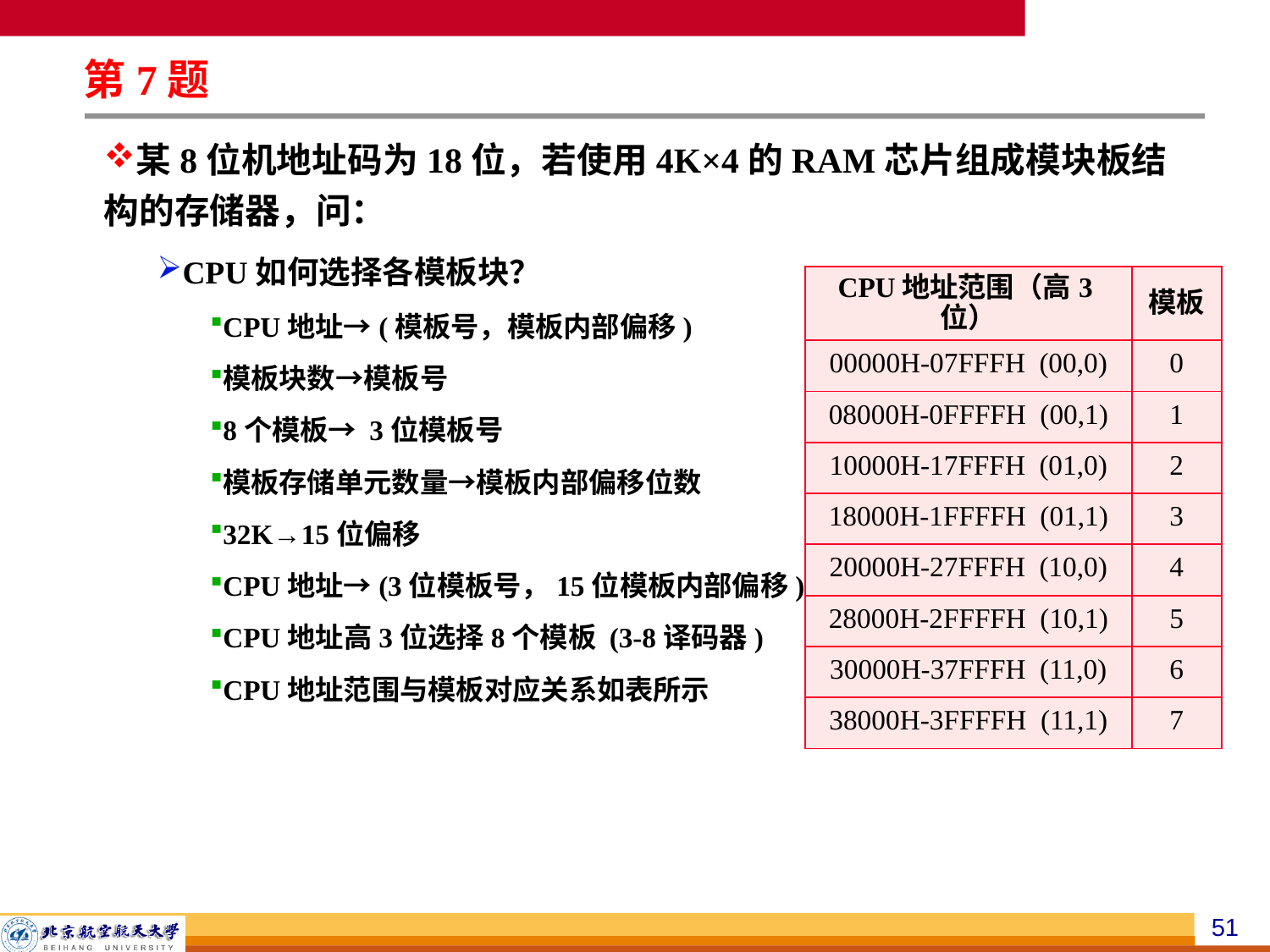

第7题
某8位机地址码为18位，若使用4K×4的RAM芯片组成模块板结构的存储器，问：
CPU如何选择各模板块？
CPU地址→(模板号，模板内部偏移)
模板块数→模板号
8个模板→ 3位模板号
模板存储单元数量→模板内部偏移位数
32K→15位偏移
CPU地址→(3位模板号，15位模板内部偏移)
CPU地址高3位选择8个模板 (3-8译码器)
CPU地址范围与模板对应关系如表所示
| CPU地址范围（高3位） | 模板 |
| --- | --- |
| 00000H-07FFFH (00,0) | 0 |
| 08000H-0FFFFH (00,1) | 1 |
| 10000H-17FFFH (01,0) | 2 |
| 18000H-1FFFFH (01,1) | 3 |
| 20000H-27FFFH (10,0) | 4 |
| 28000H-2FFFFH (10,1) | 5 |
| 30000H-37FFFH (11,0) | 6 |
| 38000H-3FFFFH (11,1) | 7 |